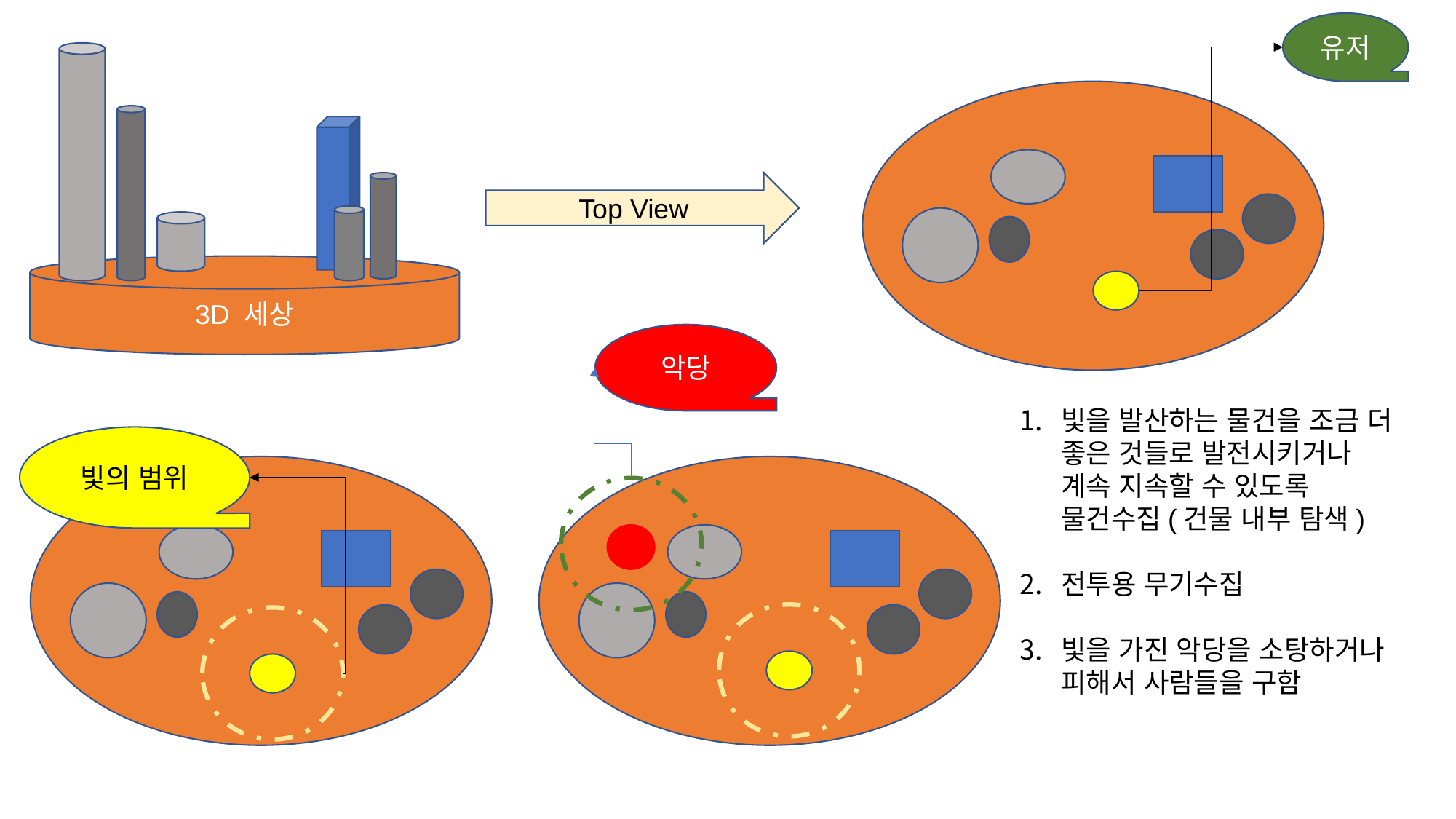

유저

3D 세상

Top View

악당
빛을 발산하는 물건을 조금 더 좋은 것들로 발전시키거나 계속 지속할 수 있도록 물건수집(건물 내부 탐색)

전투용 무기수집

빛을 가진 악당을 소탕하거나 피해서 사람들을 구함
빛의 범위